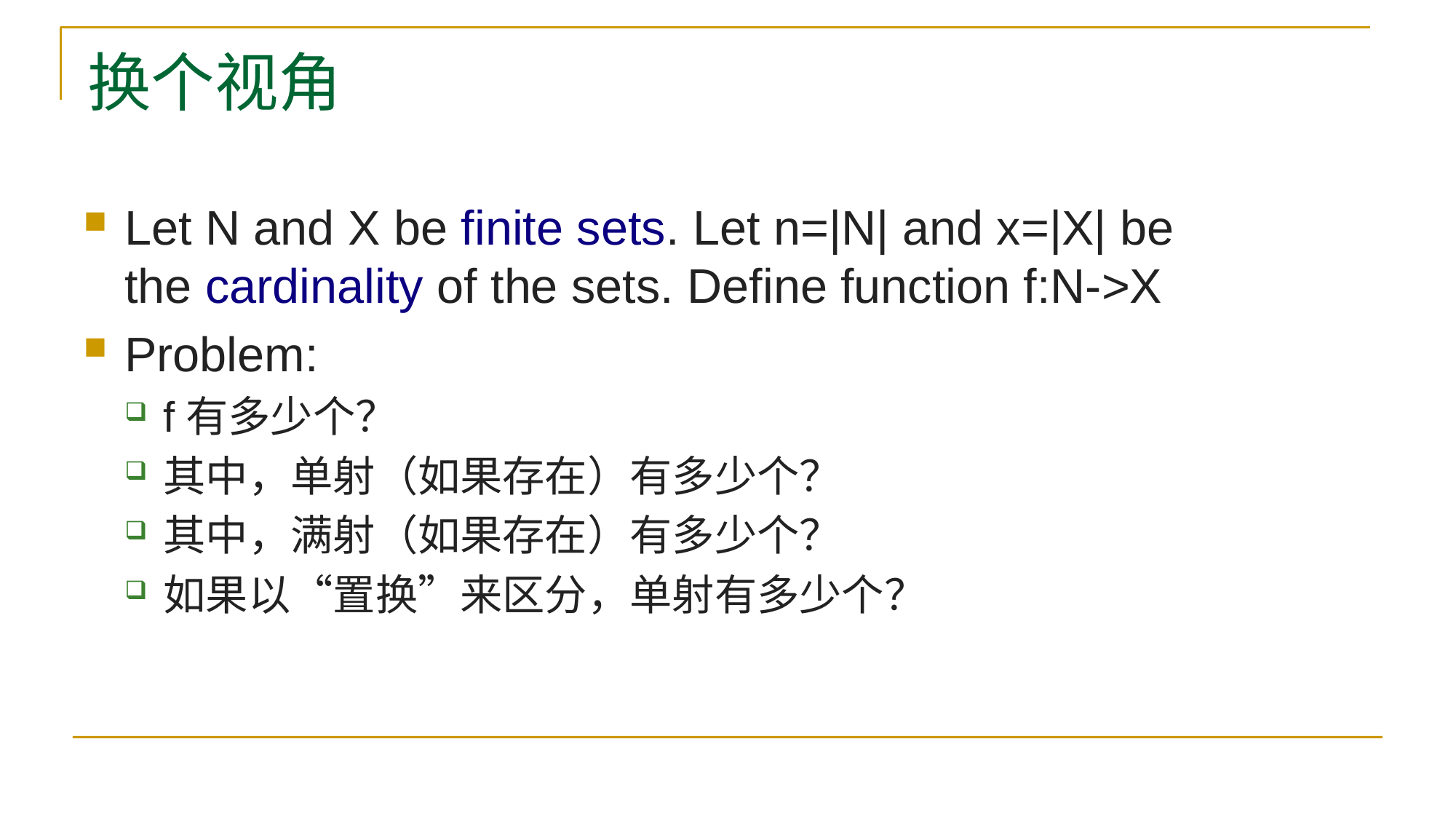

# 换个视角
Let N and X be finite sets. Let n=|N| and x=|X| be the cardinality of the sets. Define function f:N->X
Problem:
f有多少个？
其中，单射（如果存在）有多少个？
其中，满射（如果存在）有多少个？
如果以“置换”来区分，单射有多少个？